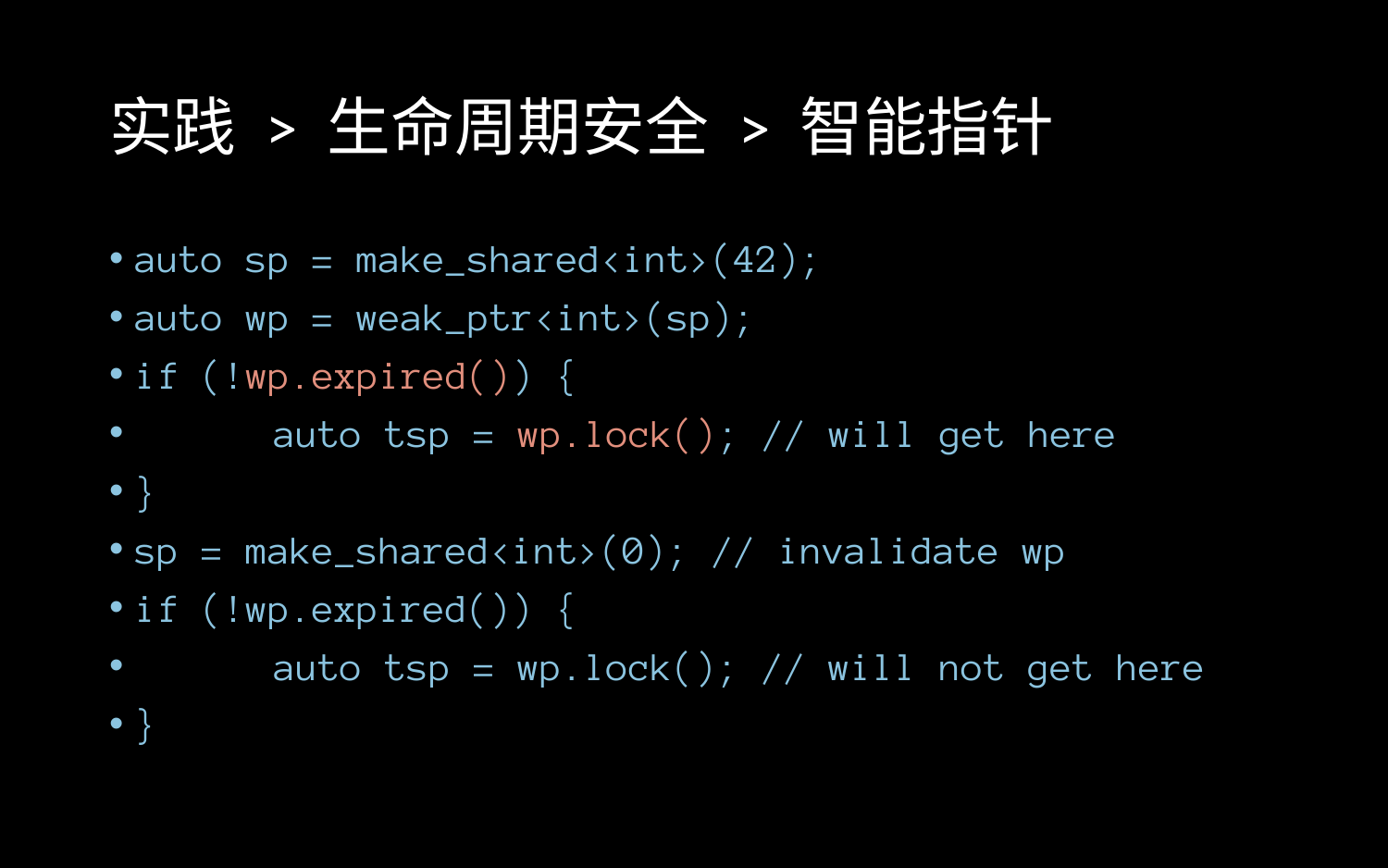

# 实践 > 生命周期安全 > 智能指针
auto sp = make_shared<int>(42);
auto wp = weak_ptr<int>(sp);
if (!wp.expired()) {
	auto tsp = wp.lock(); // will get here
}
sp = make_shared<int>(0); // invalidate wp
if (!wp.expired()) {
	auto tsp = wp.lock(); // will not get here
}